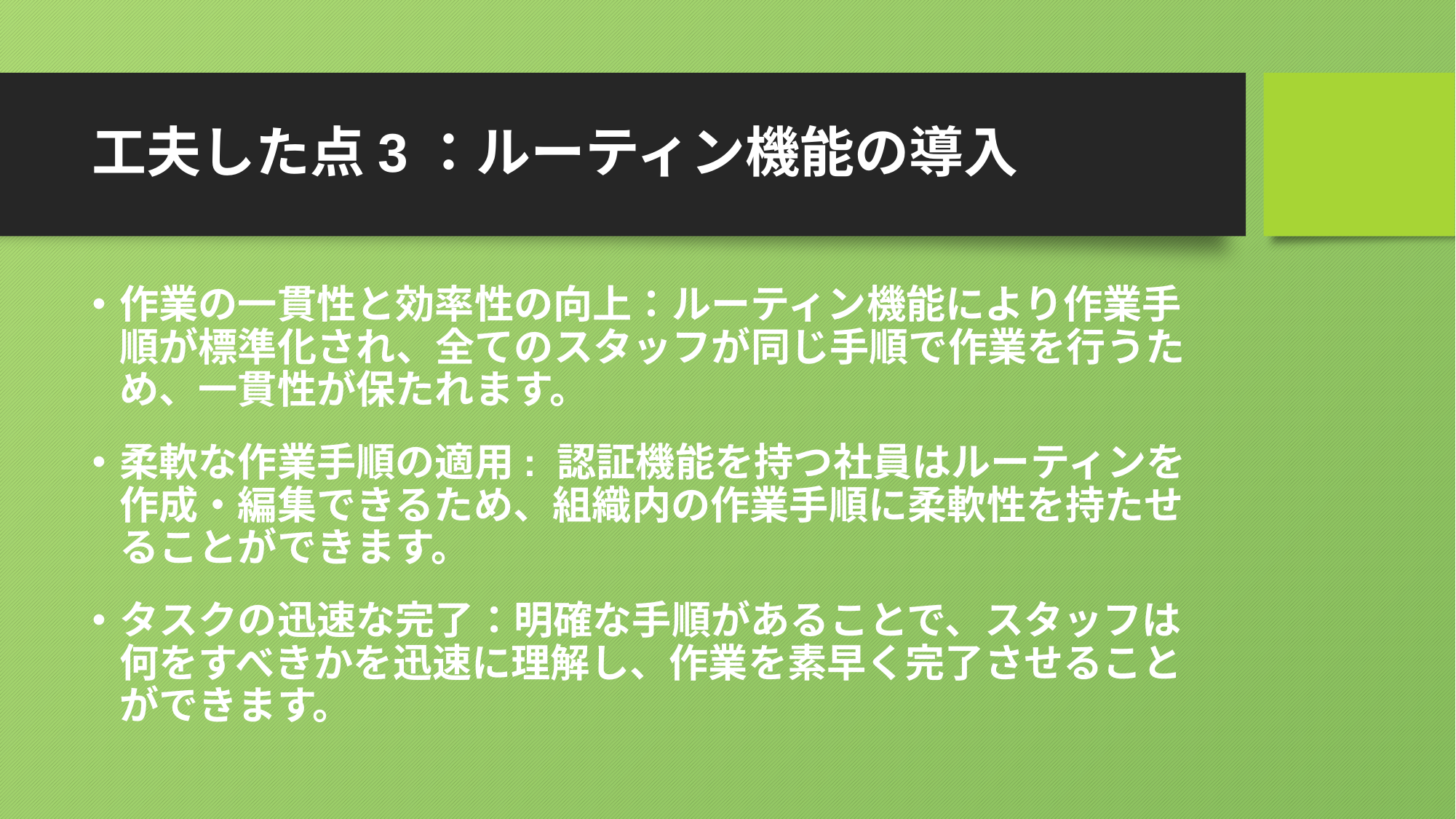

# 工夫した点3：ルーティン機能の導入
作業の一貫性と効率性の向上：ルーティン機能により作業手順が標準化され、全てのスタッフが同じ手順で作業を行うため、一貫性が保たれます。
柔軟な作業手順の適用: 認証機能を持つ社員はルーティンを作成・編集できるため、組織内の作業手順に柔軟性を持たせることができます。
タスクの迅速な完了：明確な手順があることで、スタッフは何をすべきかを迅速に理解し、作業を素早く完了させることができます。